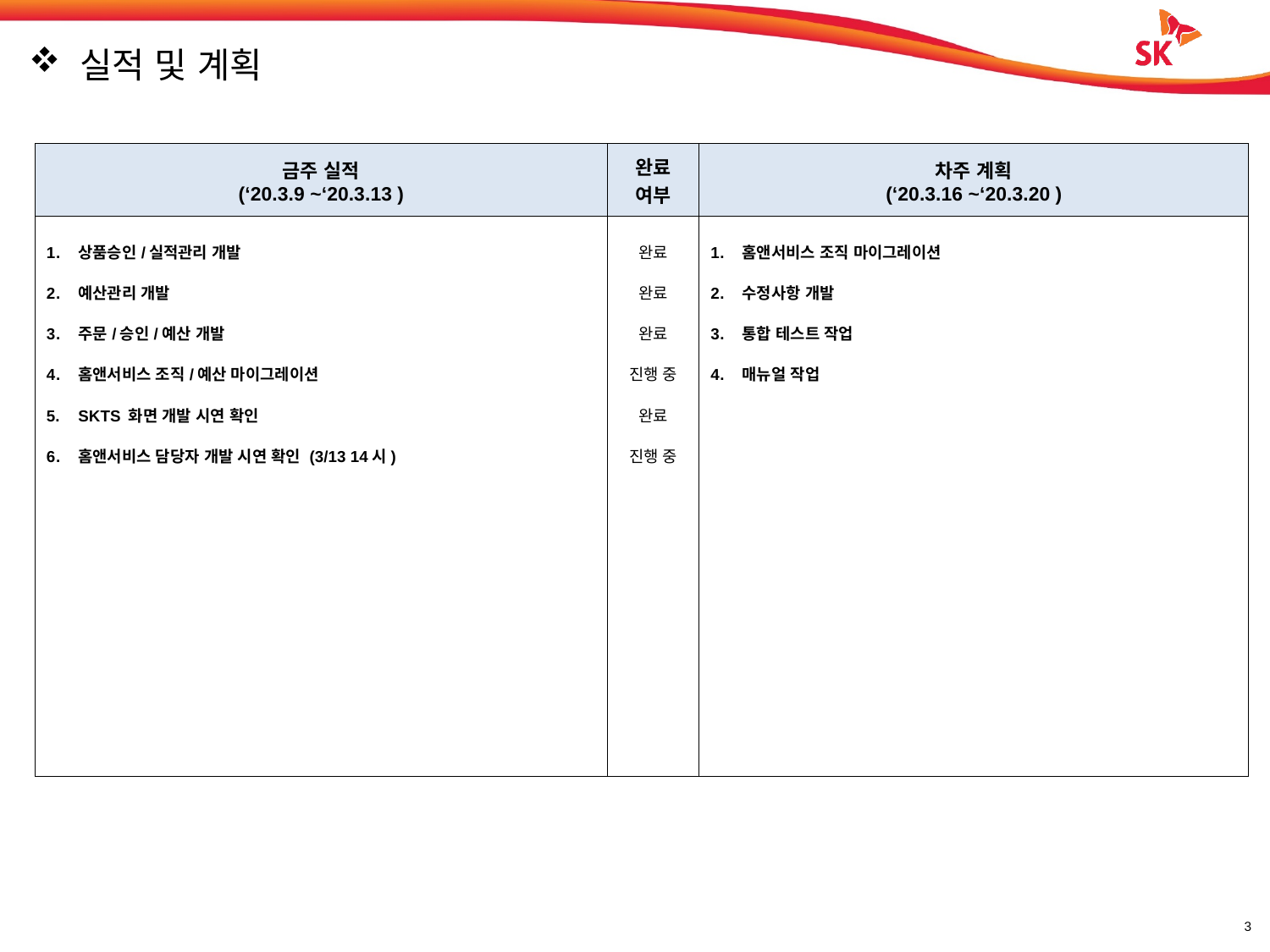

실적 및 계획
| 금주 실적 (‘20.3.9 ~‘20.3.13 ) | 완료 여부 | 차주 계획 (‘20.3.16 ~‘20.3.20 ) |
| --- | --- | --- |
| 상품승인/실적관리 개발 예산관리 개발 주문/승인/예산 개발 홈앤서비스 조직/예산 마이그레이션 SKTS 화면 개발 시연 확인 홈앤서비스 담당자 개발 시연 확인 (3/13 14시) | 완료 완료 완료 진행 중 완료 진행 중 | 홈앤서비스 조직 마이그레이션 수정사항 개발 통합 테스트 작업 매뉴얼 작업 |